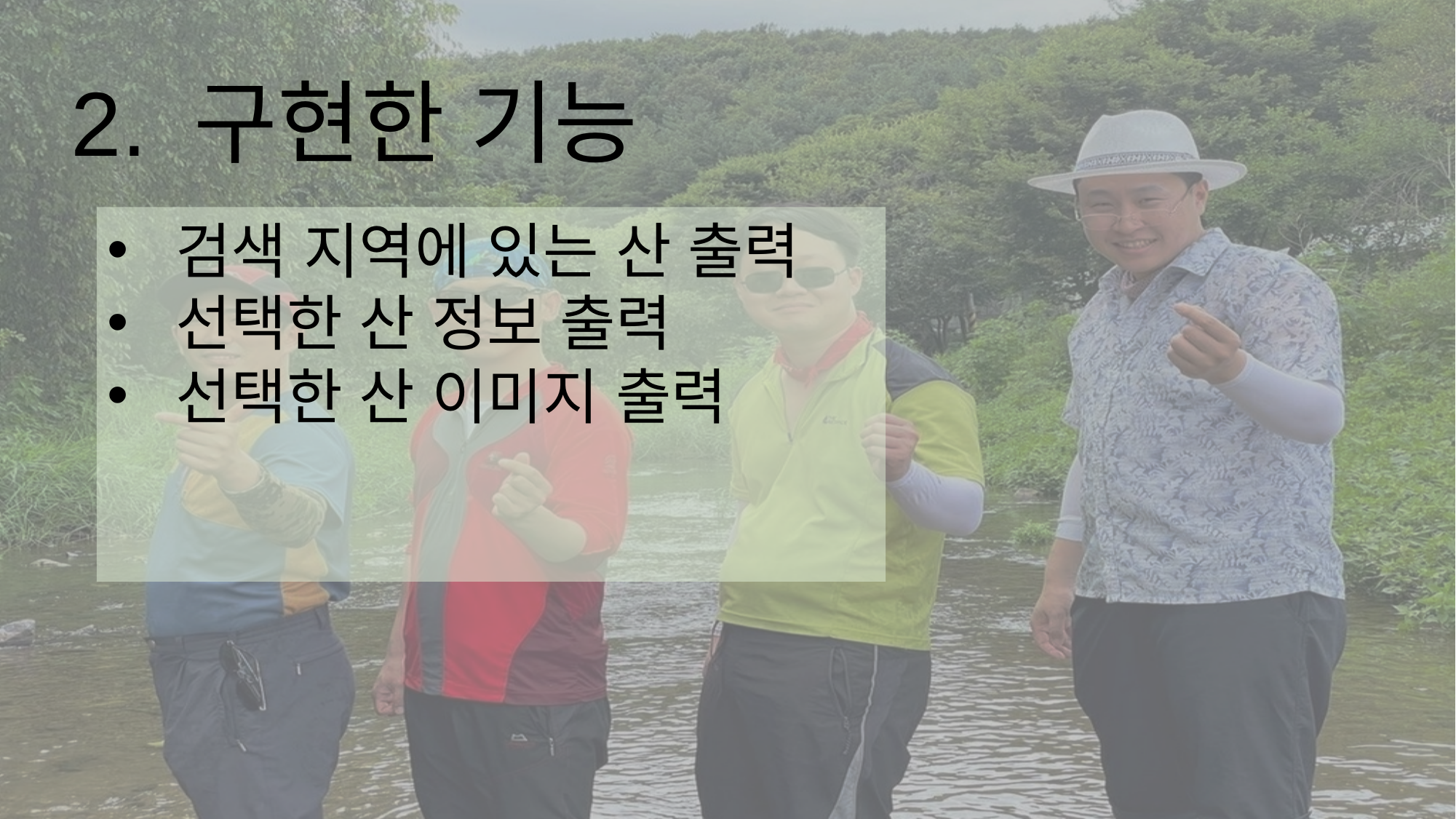

# 2. 구현한 기능
검색 지역에 있는 산 출력
선택한 산 정보 출력
선택한 산 이미지 출력